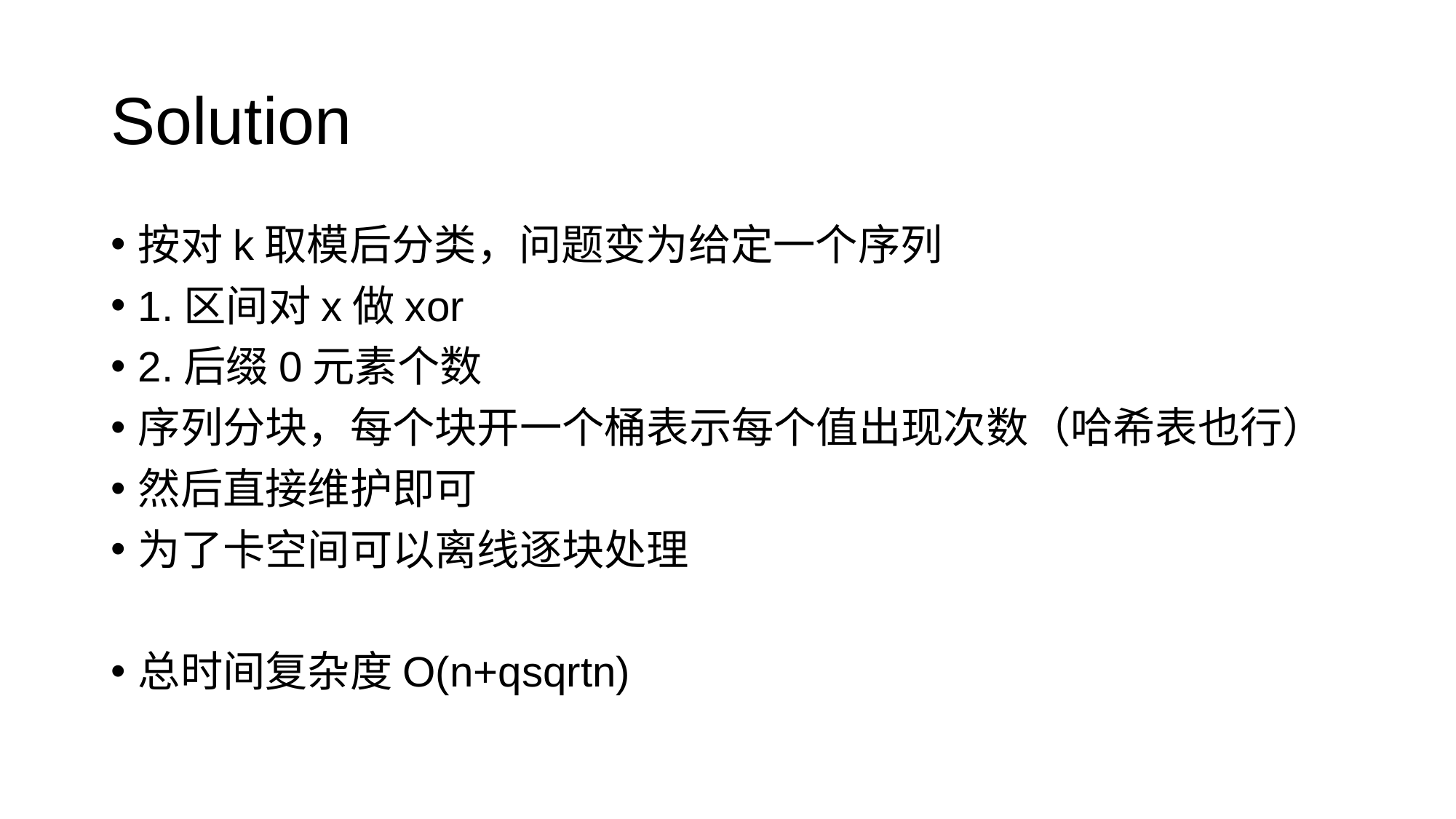

# Solution
按对k取模后分类，问题变为给定一个序列
1.区间对x做xor
2.后缀0元素个数
序列分块，每个块开一个桶表示每个值出现次数（哈希表也行）
然后直接维护即可
为了卡空间可以离线逐块处理

总时间复杂度O(n+qsqrtn)